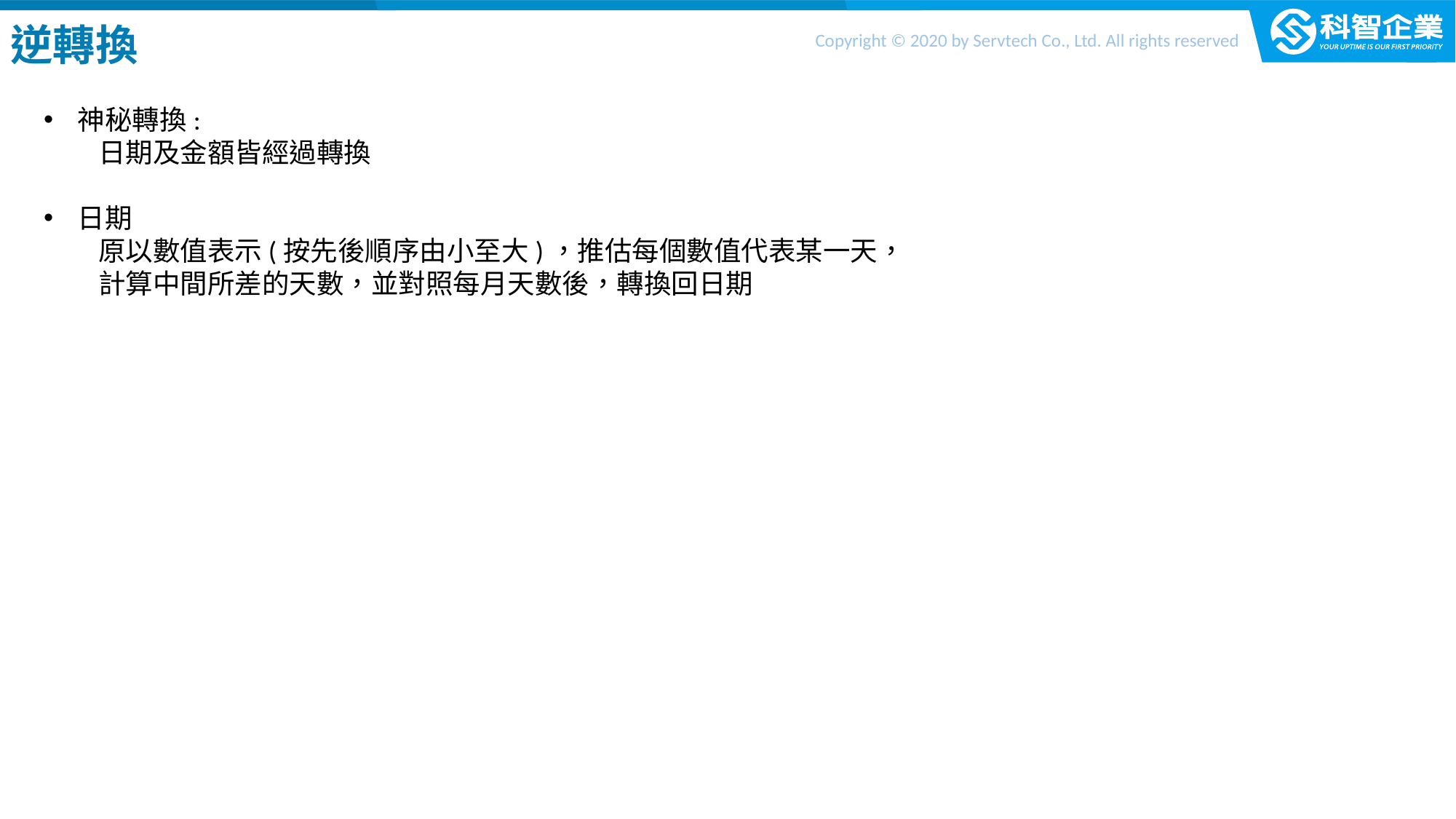

逆轉換
神秘轉換:
日期及金額皆經過轉換

日期
原以數值表示(按先後順序由小至大)，推估每個數值代表某一天，
計算中間所差的天數，並對照每月天數後，轉換回日期